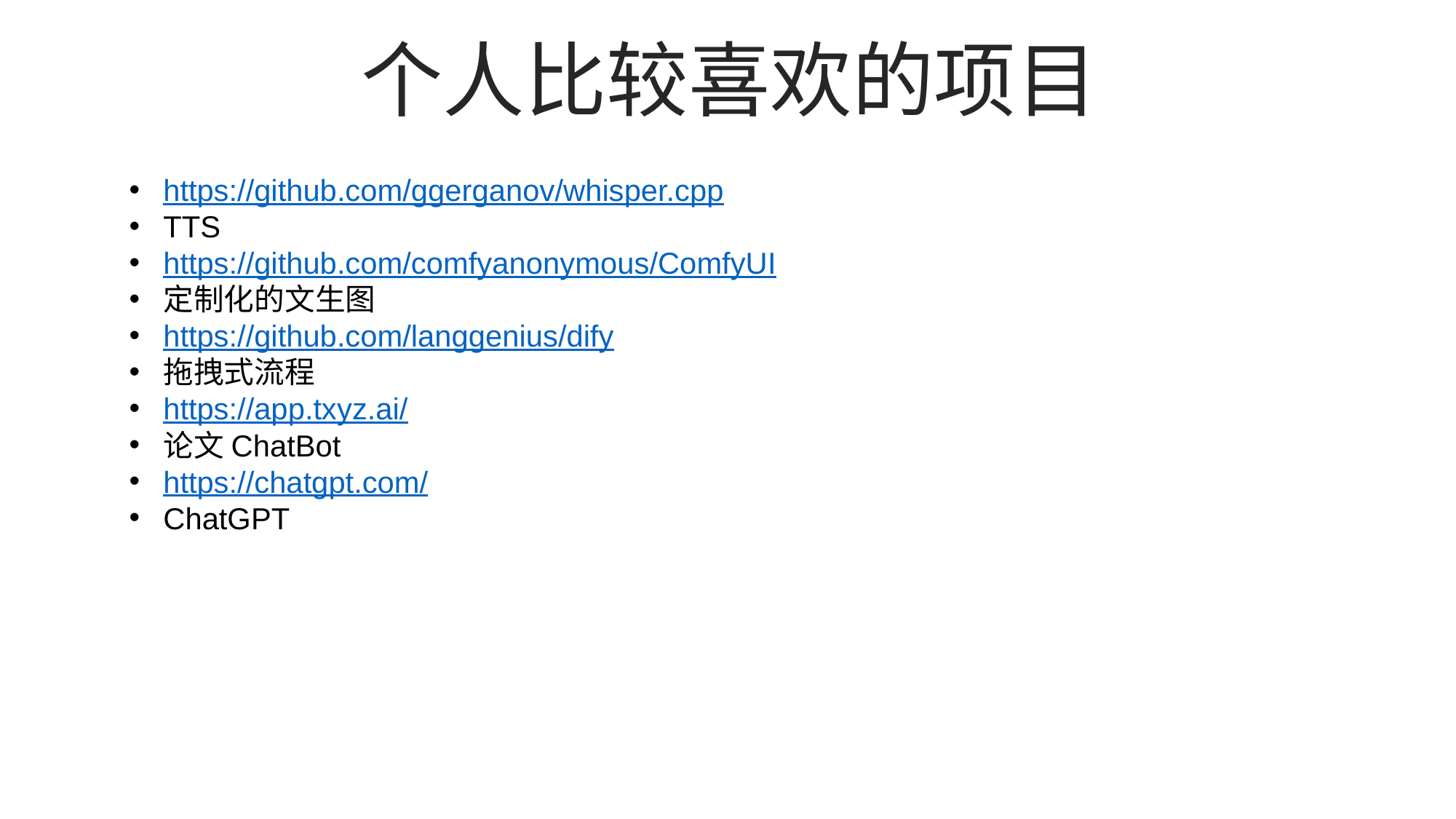

个人比较喜欢的项目
https://github.com/ggerganov/whisper.cpp
TTS
https://github.com/comfyanonymous/ComfyUI
定制化的文生图
https://github.com/langgenius/dify
拖拽式流程
https://app.txyz.ai/
论文ChatBot
https://chatgpt.com/
ChatGPT